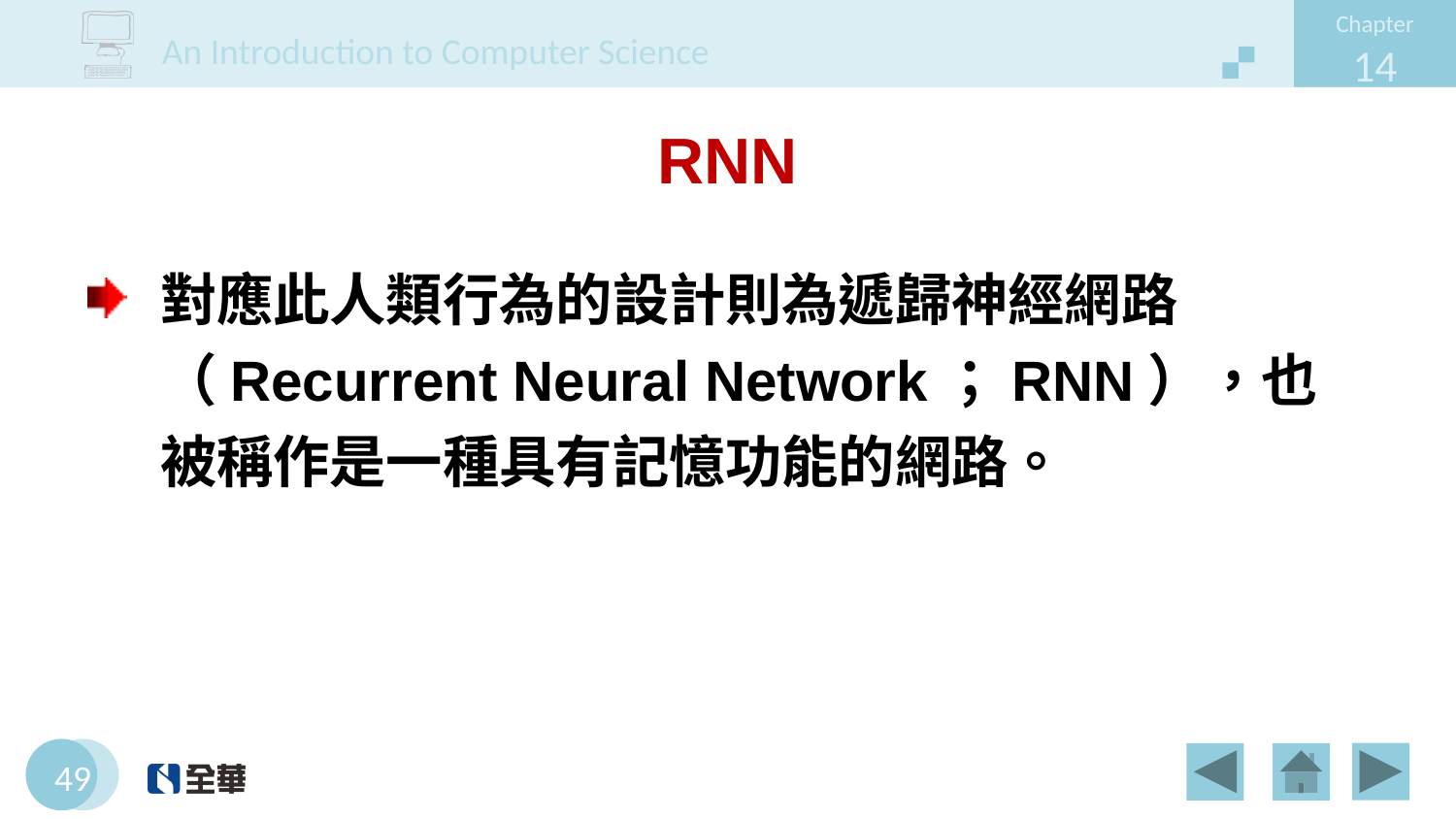

# RNN
對應此人類行為的設計則為遞歸神經網路（Recurrent Neural Network；RNN），也被稱作是一種具有記憶功能的網路。